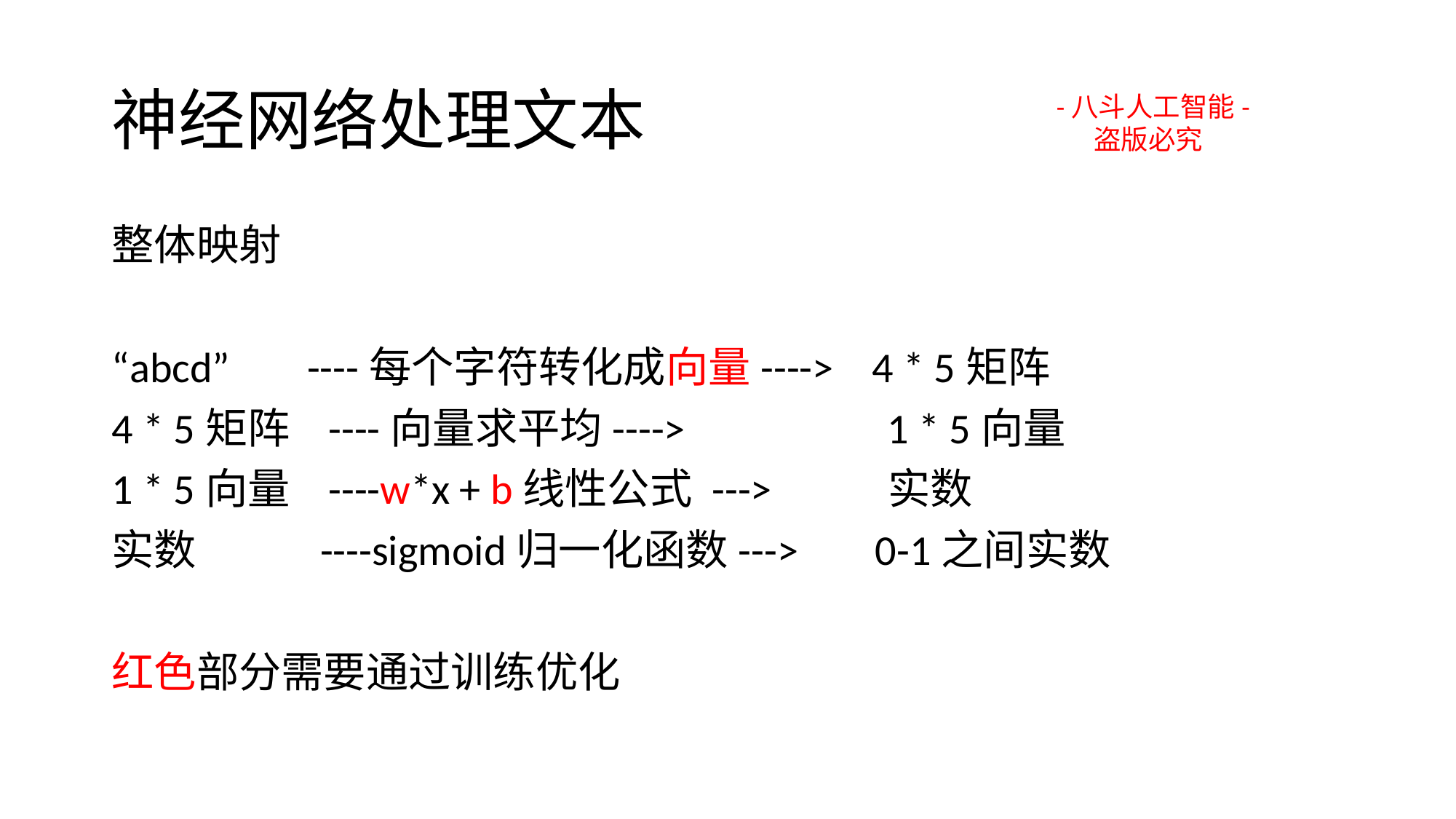

# 神经网络处理文本
-八斗人工智能-
     盗版必究
整体映射

“abcd”        ----每个字符转化成向量---->    4 * 5矩阵
4 * 5矩阵   ----向量求平均---->                     1 * 5向量
1 * 5向量   ----w*x + b线性公式 --->           实数
实数            ----sigmoid归一化函数--->        0-1之间实数

红色部分需要通过训练优化